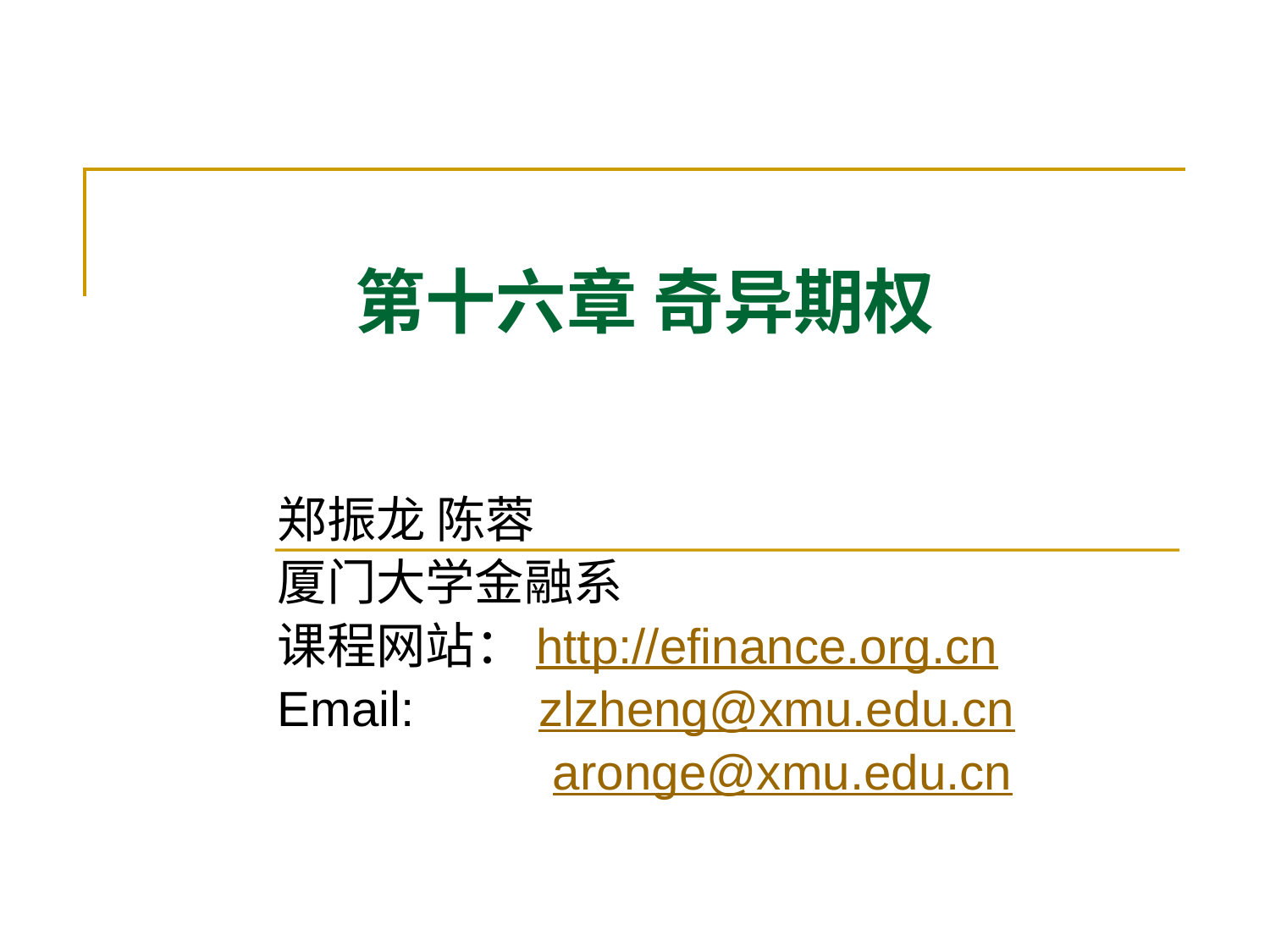

# 第十六章 奇异期权

郑振龙 陈蓉
厦门大学金融系
课程网站：http://efinance.org.cn
Email:         zlzheng@xmu.edu.cn
                    aronge@xmu.edu.cn